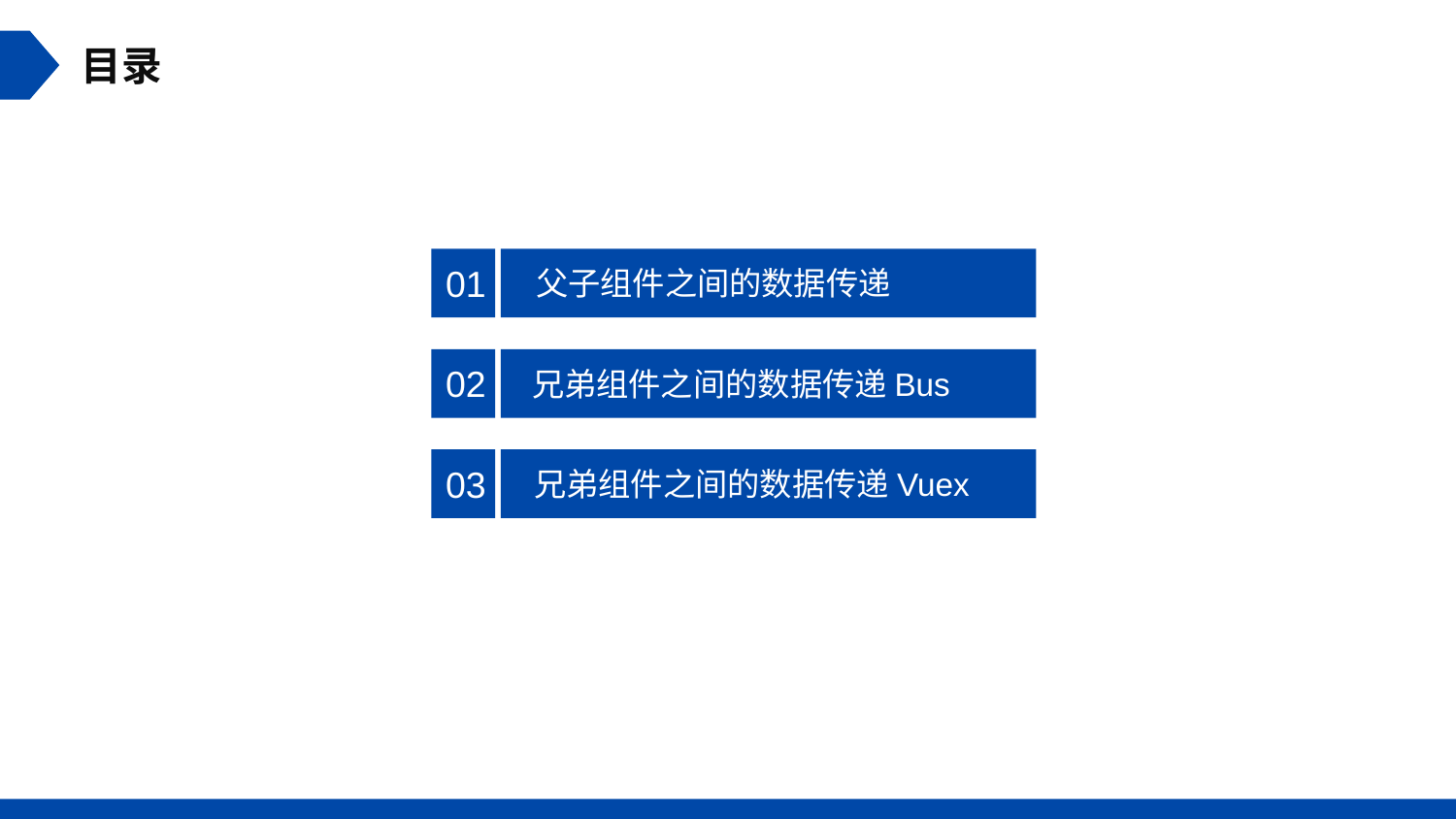

目录

父子组件之间的数据传递
01

兄弟组件之间的数据传递Bus
02

兄弟组件之间的数据传递Vuex
03